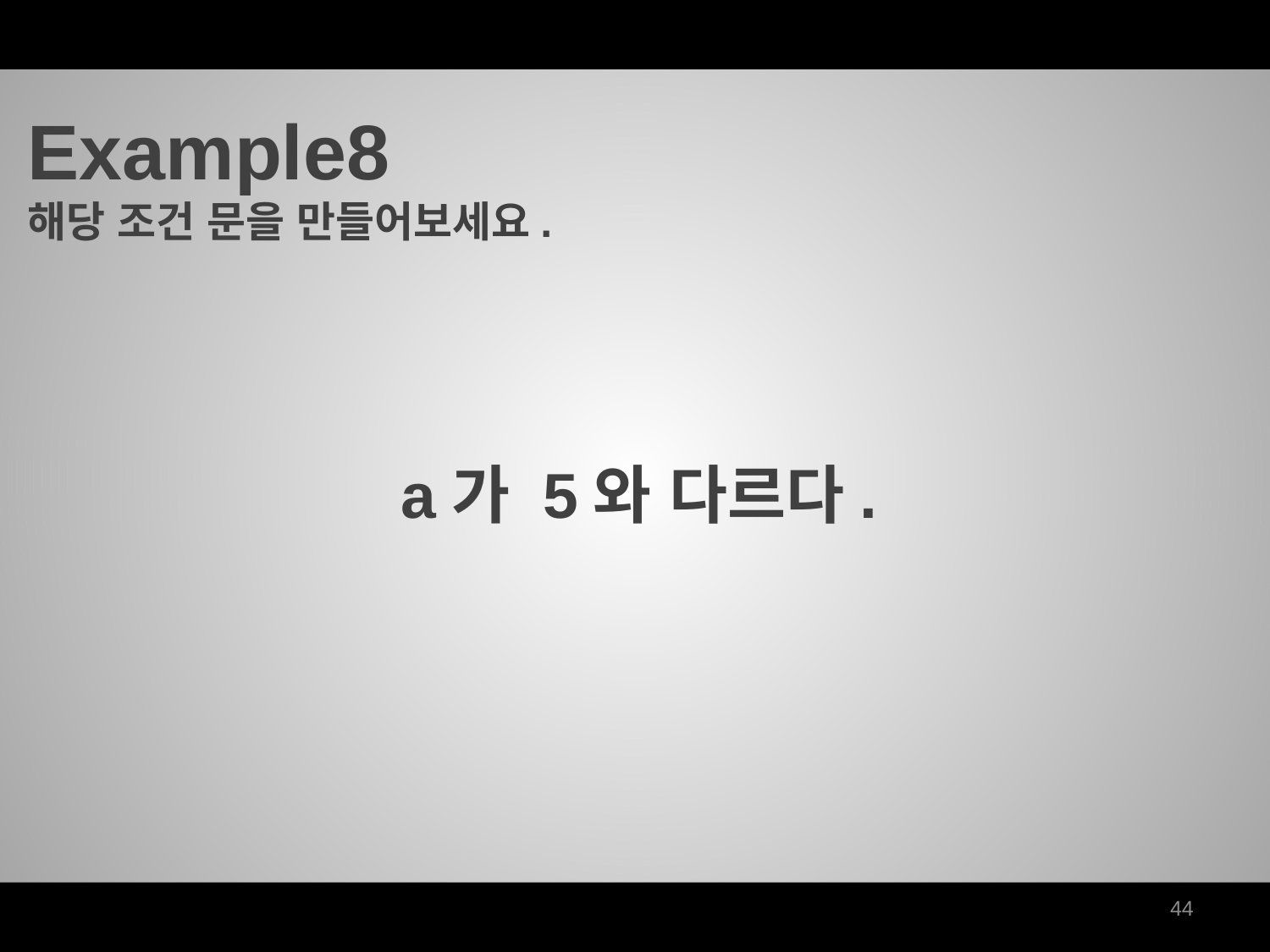

Example8
해당 조건 문을 만들어보세요.
a가 5와 다르다.
44